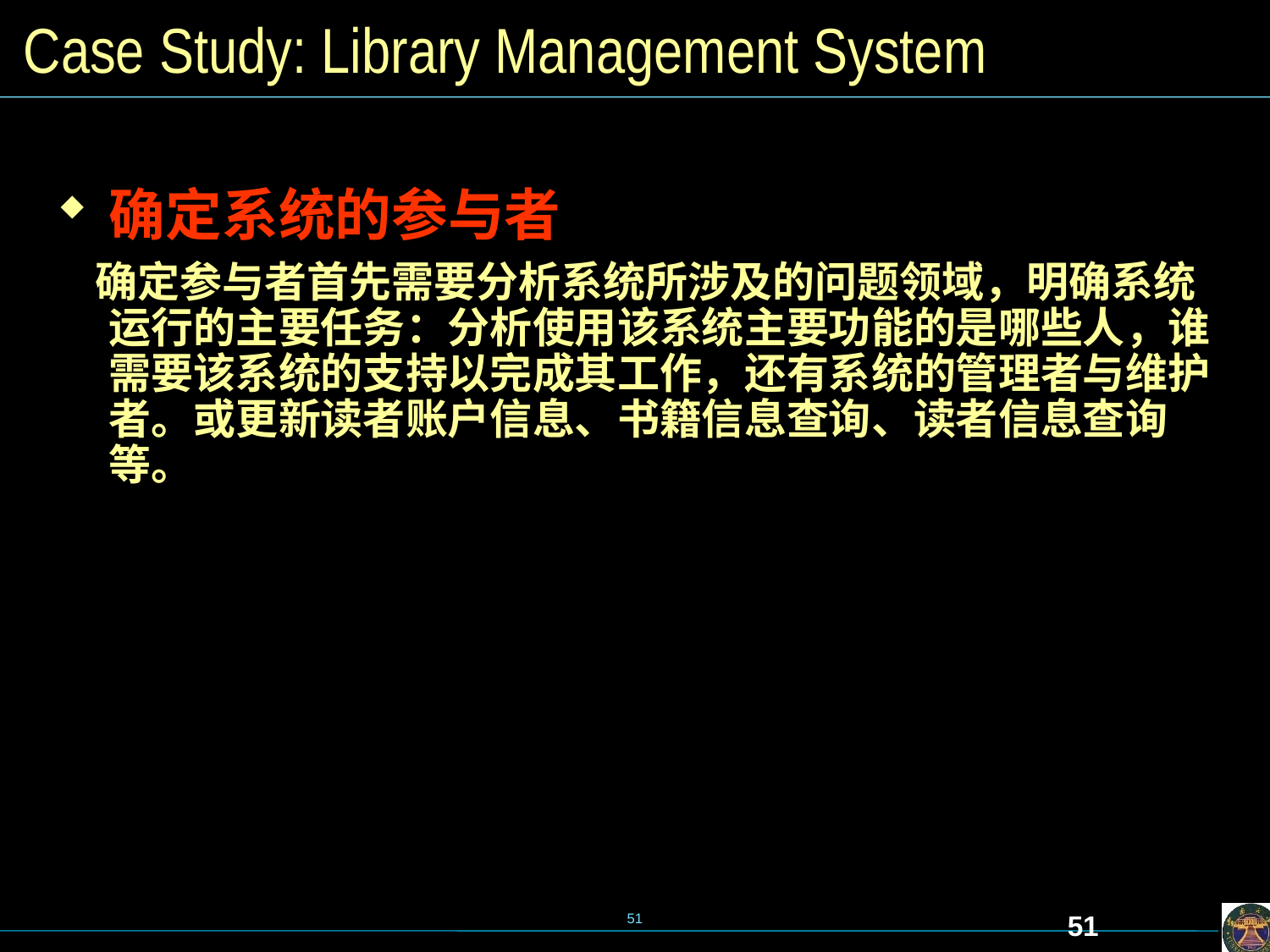

# Case Study: Library Management System
确定系统的参与者
   确定参与者首先需要分析系统所涉及的问题领域，明确系统运行的主要任务：分析使用该系统主要功能的是哪些人，谁需要该系统的支持以完成其工作，还有系统的管理者与维护者。或更新读者账户信息、书籍信息查询、读者信息查询等。
51